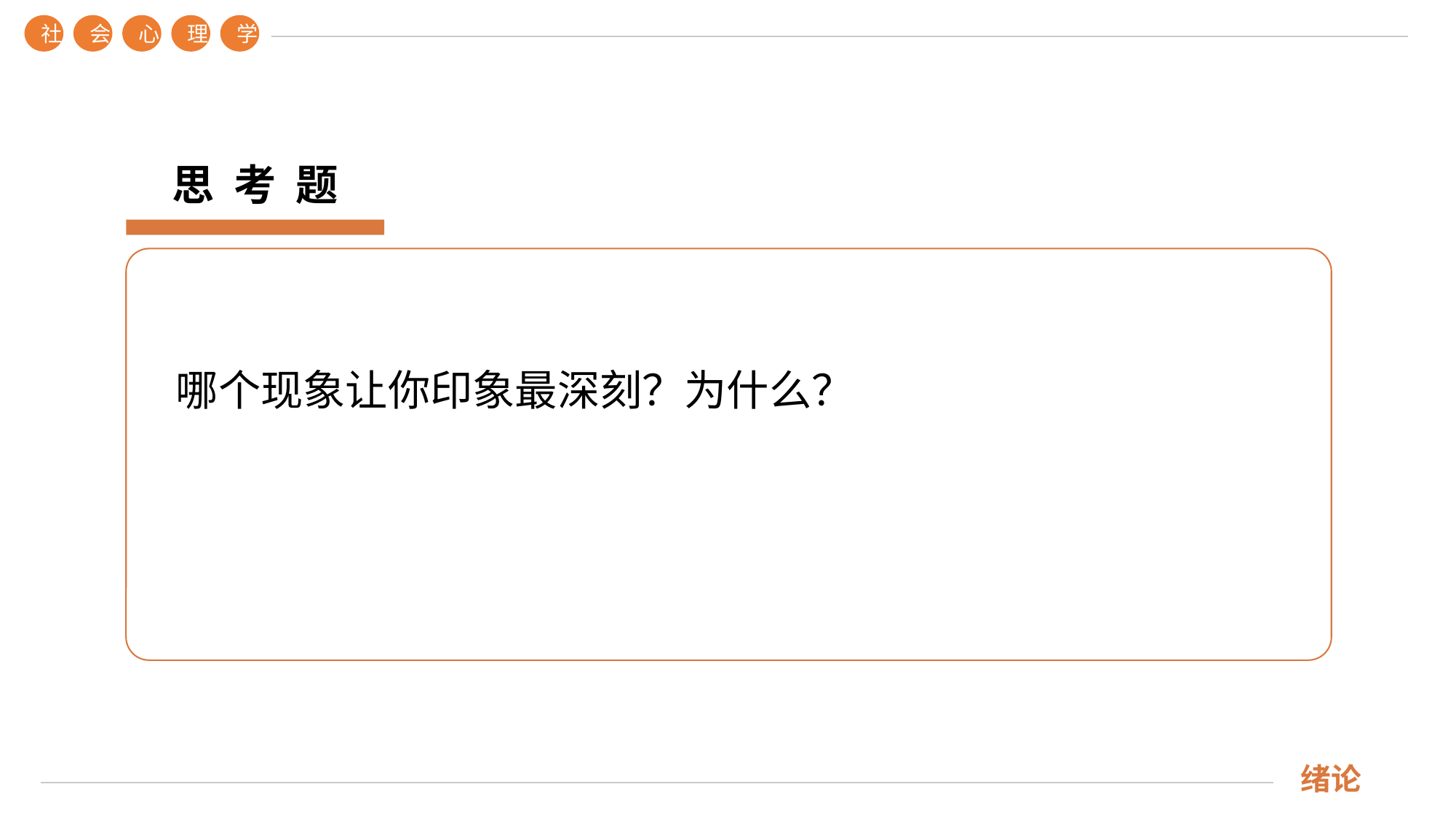

社
会
心
理
学
绪论

思  考  题

哪个现象让你印象最深刻？为什么？